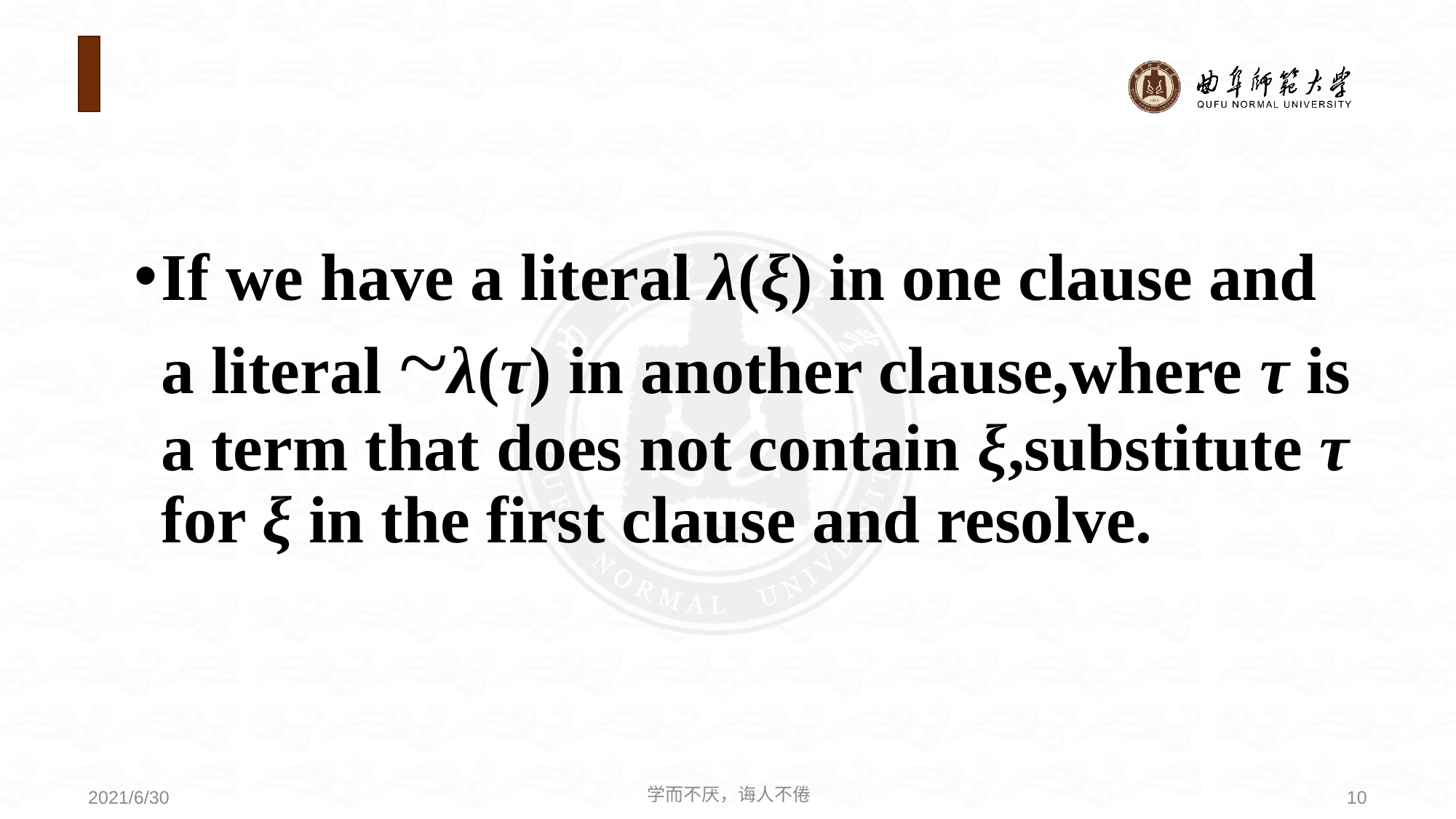

#
If we have a literal λ(ξ) in one clause and a literal ~λ(τ) in another clause,where τ is a term that does not contain ξ,substitute τ for ξ in the first clause and resolve.
学而不厌，诲人不倦
10
2021/6/30